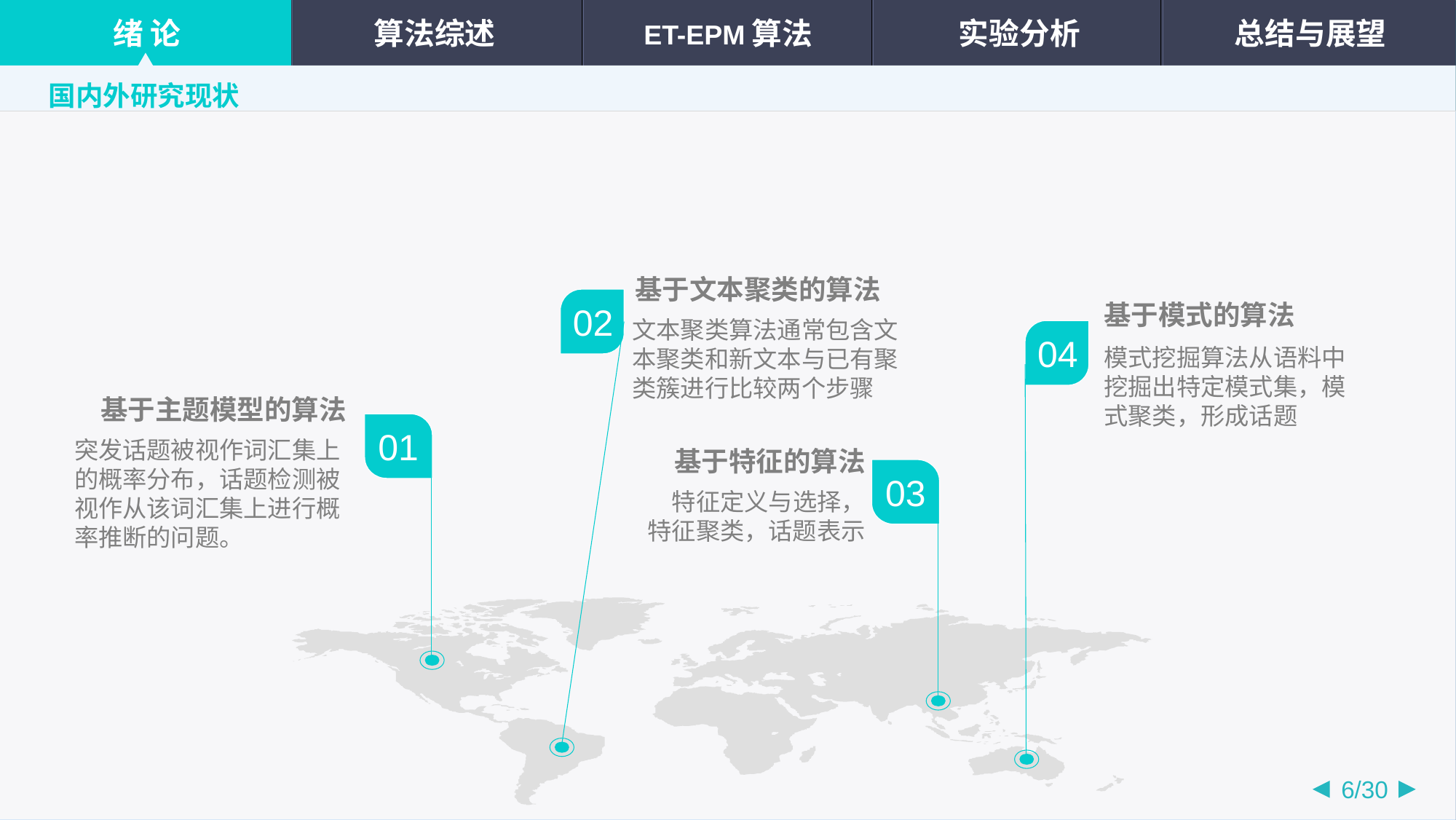

国内外研究现状
基于文本聚类的算法

02
基于模式的算法
文本聚类算法通常包含文本聚类和新文本与已有聚类簇进行比较两个步骤

04
模式挖掘算法从语料中挖掘出特定模式集，模式聚类，形成话题
基于主题模型的算法

01
突发话题被视作词汇集上的概率分布，话题检测被视作从该词汇集上进行概率推断的问题。
基于特征的算法

03
特征定义与选择，
特征聚类，话题表示